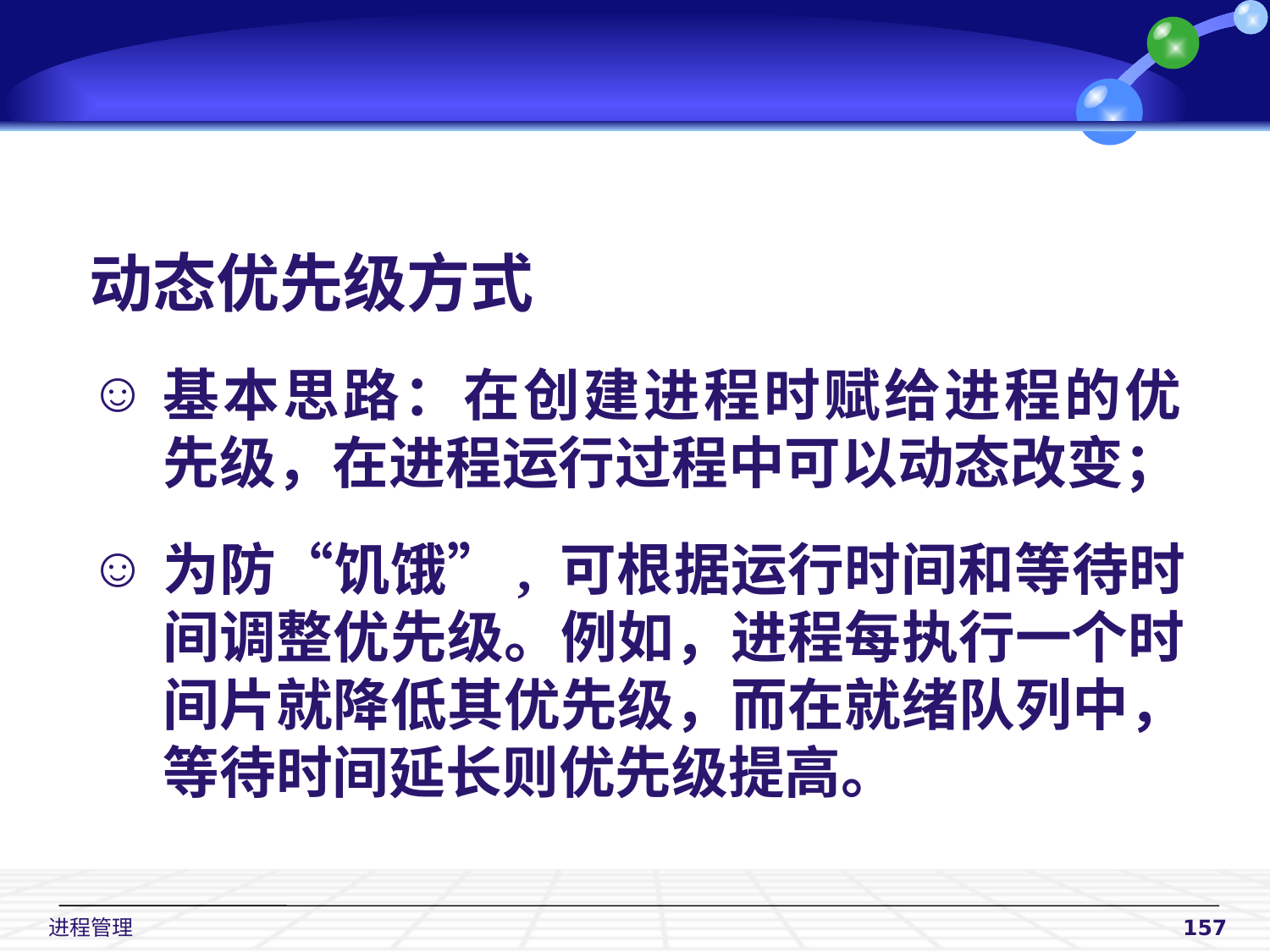

动态优先级方式
基本思路：在创建进程时赋给进程的优
先级，在进程运行过程中可以动态改变；
为防“饥饿”, 可根据运行时间和等待时间调整优先级。例如，进程每执行一个时间片就降低其优先级，而在就绪队列中，等待时间延长则优先级提高。
   进程管理
157